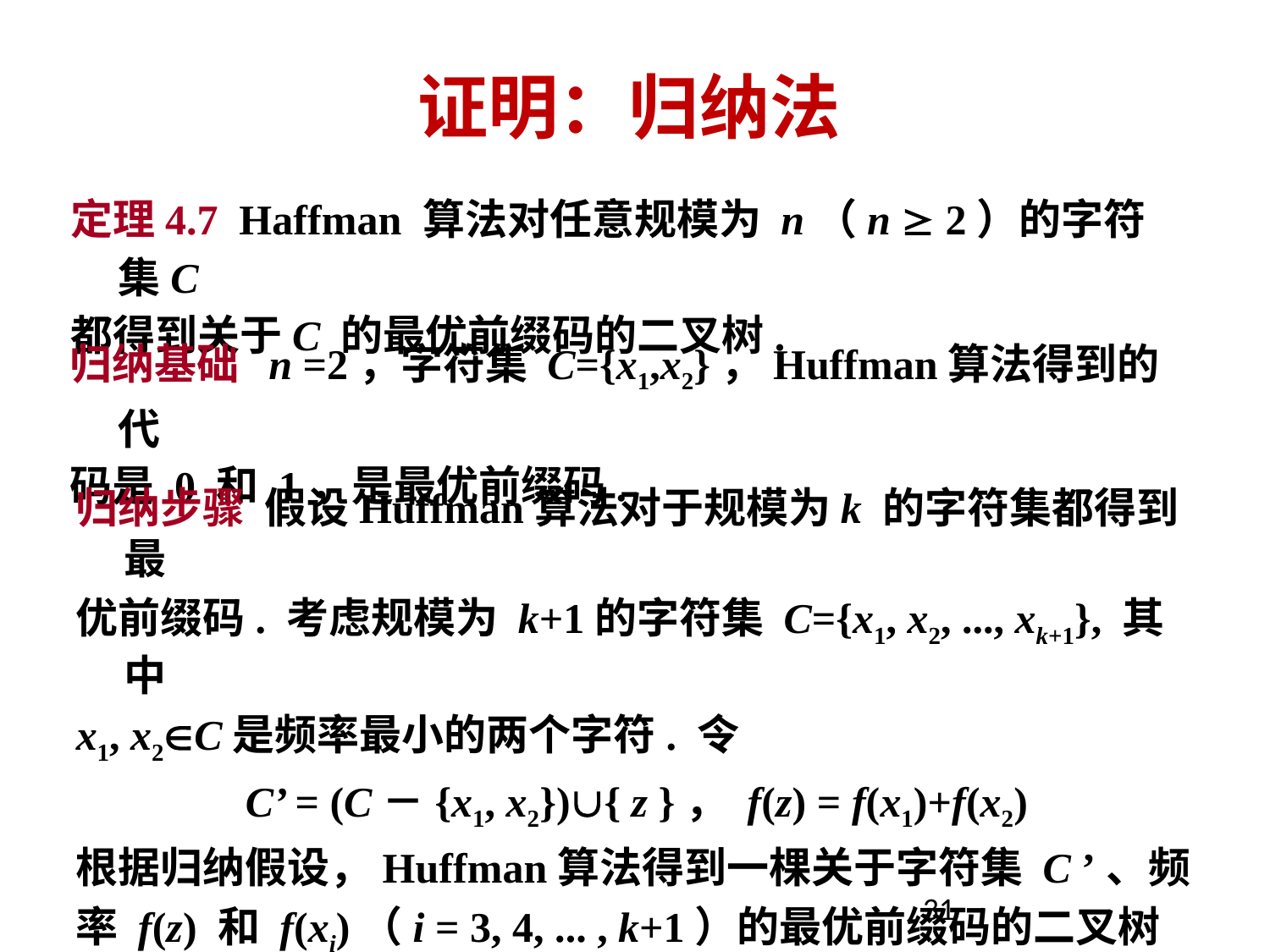

# 证明：归纳法
定理4.7  Haffman 算法对任意规模为 n（n ≥ 2）的字符集C
都得到关于C 的最优前缀码的二叉树.

归纳基础  n =2，字符集 C={x1,x2}，Huffman算法得到的代
码是 0 和 1，是最优前缀码.
归纳步骤  假设Huffman算法对于规模为k 的字符集都得到最
优前缀码. 考虑规模为 k+1的字符集 C={x1, x2, ..., xk+1}, 其中
x1, x2∈C是频率最小的两个字符. 令
                C’ = (C－{x1, x2})∪{ z }， f(z) = f(x1)+f(x2)
根据归纳假设，Huffman算法得到一棵关于字符集 C ’、频
率 f(z) 和 f(xi)（i = 3, 4, ... , k+1）的最优前缀码的二叉树T’.
31